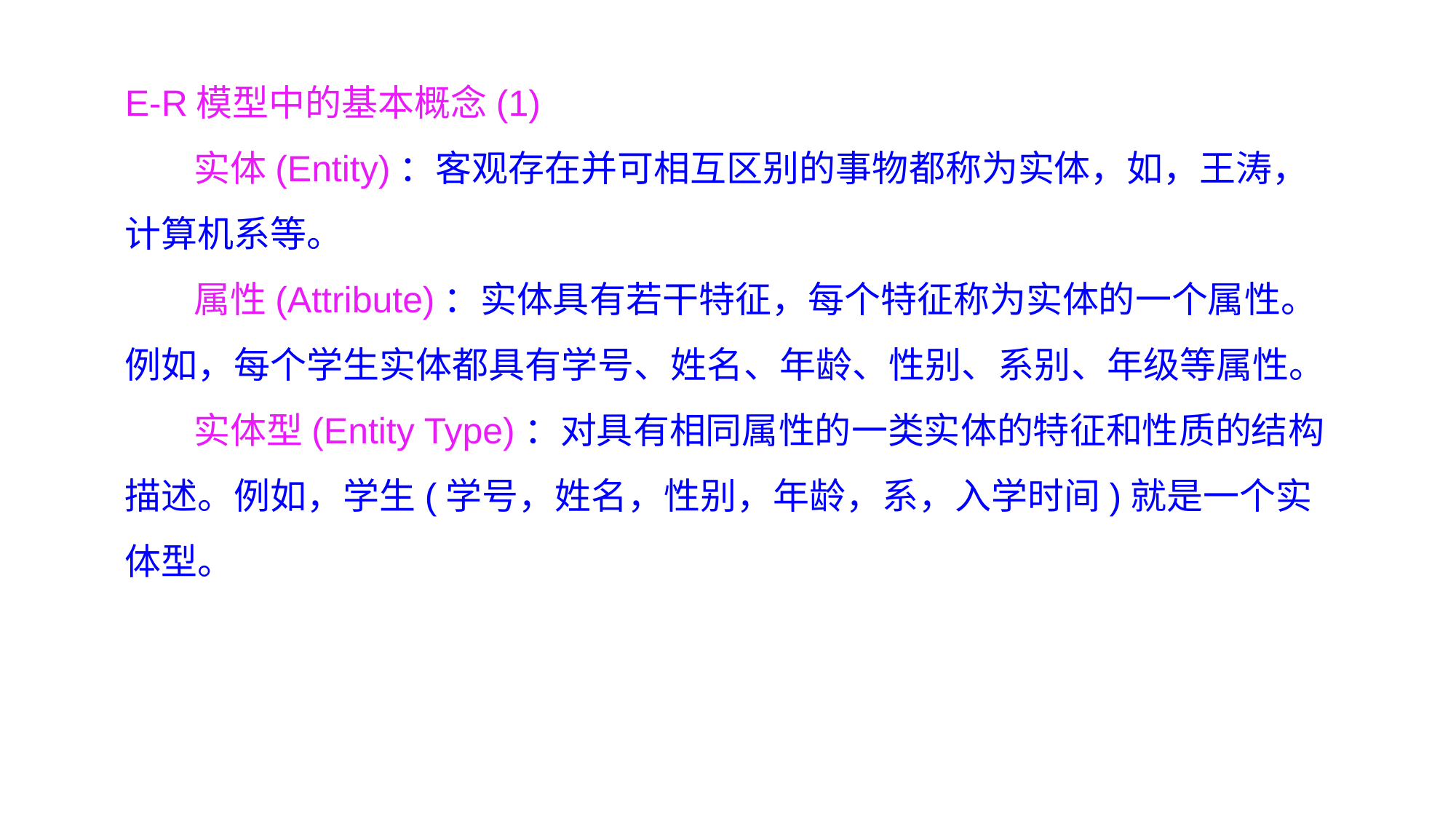

E-R模型中的基本概念(1)
实体(Entity)：客观存在并可相互区别的事物都称为实体，如，王涛，计算机系等。
属性(Attribute)：实体具有若干特征，每个特征称为实体的一个属性。例如，每个学生实体都具有学号、姓名、年龄、性别、系别、年级等属性。
实体型(Entity Type)：对具有相同属性的一类实体的特征和性质的结构描述。例如，学生(学号，姓名，性别，年龄，系，入学时间)就是一个实体型。